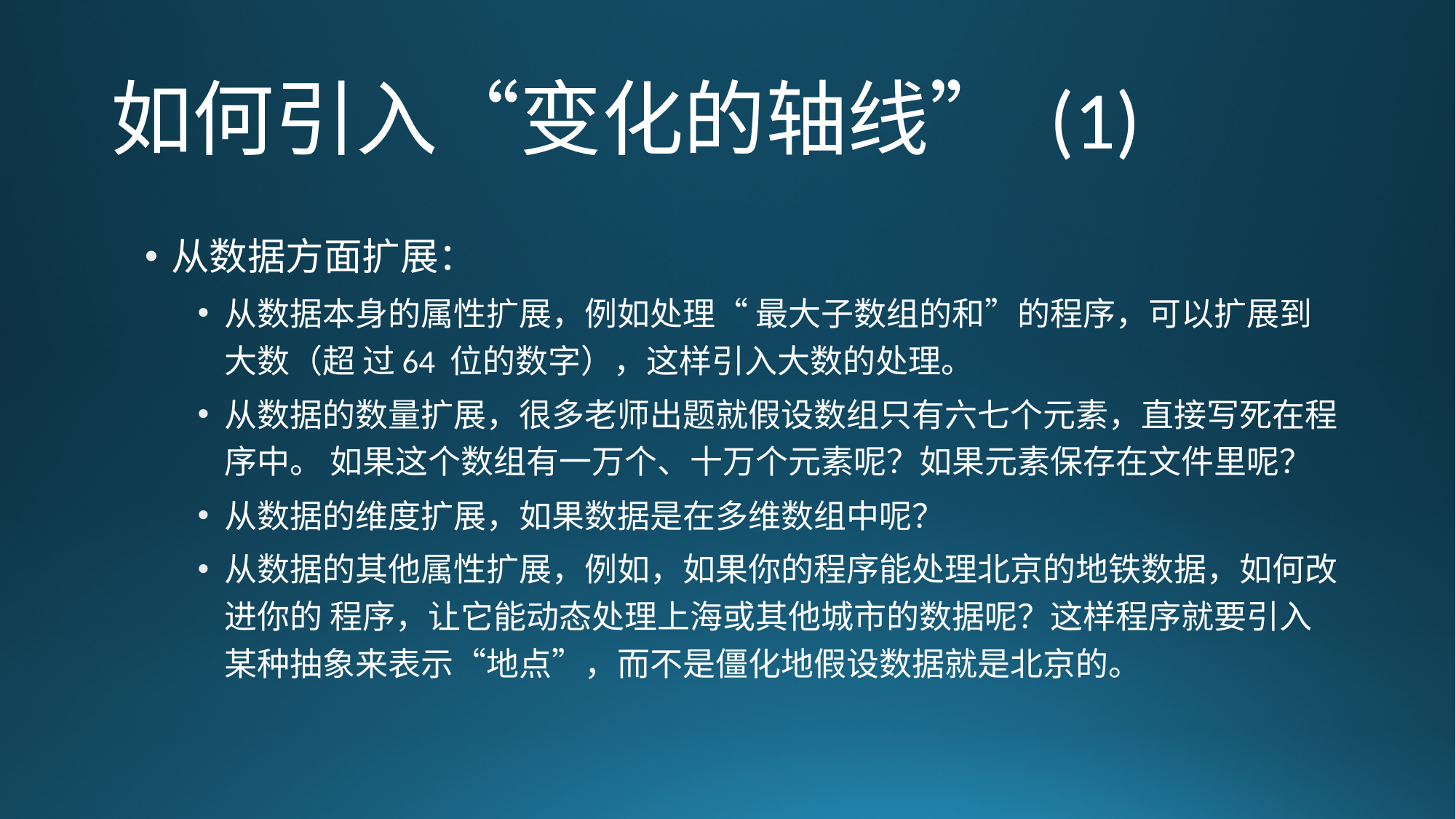

# 如何引入“变化的轴线” (1)
从数据方面扩展：
从数据本身的属性扩展，例如处理“ 最大子数组的和”的程序，可以扩展到大数（超 过64 位的数字），这样引入大数的处理。
从数据的数量扩展，很多老师出题就假设数组只有六七个元素，直接写死在程序中。 如果这个数组有一万个、十万个元素呢？如果元素保存在文件里呢？
从数据的维度扩展，如果数据是在多维数组中呢？
从数据的其他属性扩展，例如，如果你的程序能处理北京的地铁数据，如何改进你的 程序，让它能动态处理上海或其他城市的数据呢？这样程序就要引入某种抽象来表示“地点”，而不是僵化地假设数据就是北京的。